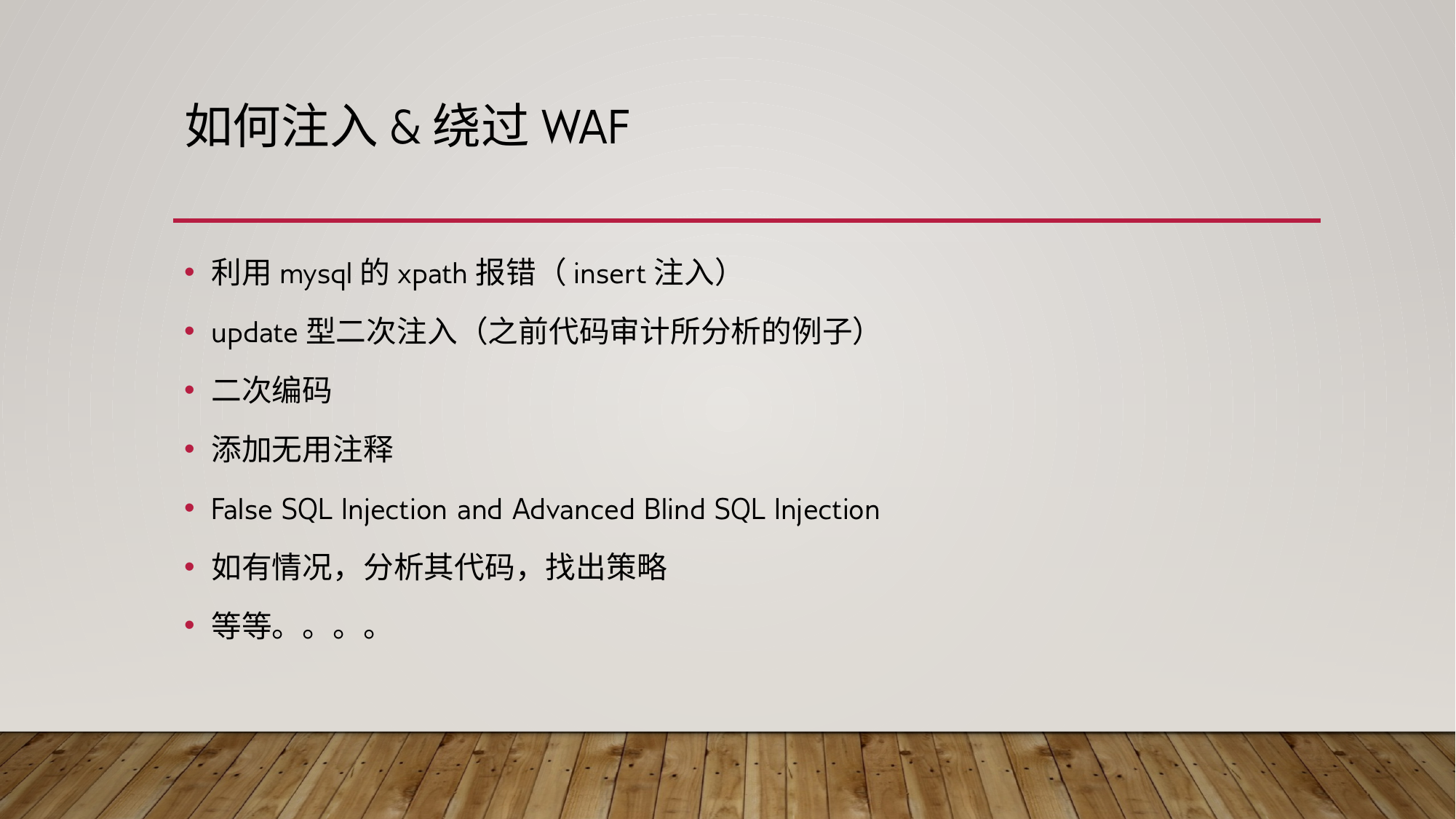

# 如何注入&绕过waf
利用mysql的xpath报错（insert注入）
update型二次注入（之前代码审计所分析的例子）
二次编码
添加无用注释
False SQL Injection and Advanced Blind SQL Injection
如有情况，分析其代码，找出策略
等等。。。。